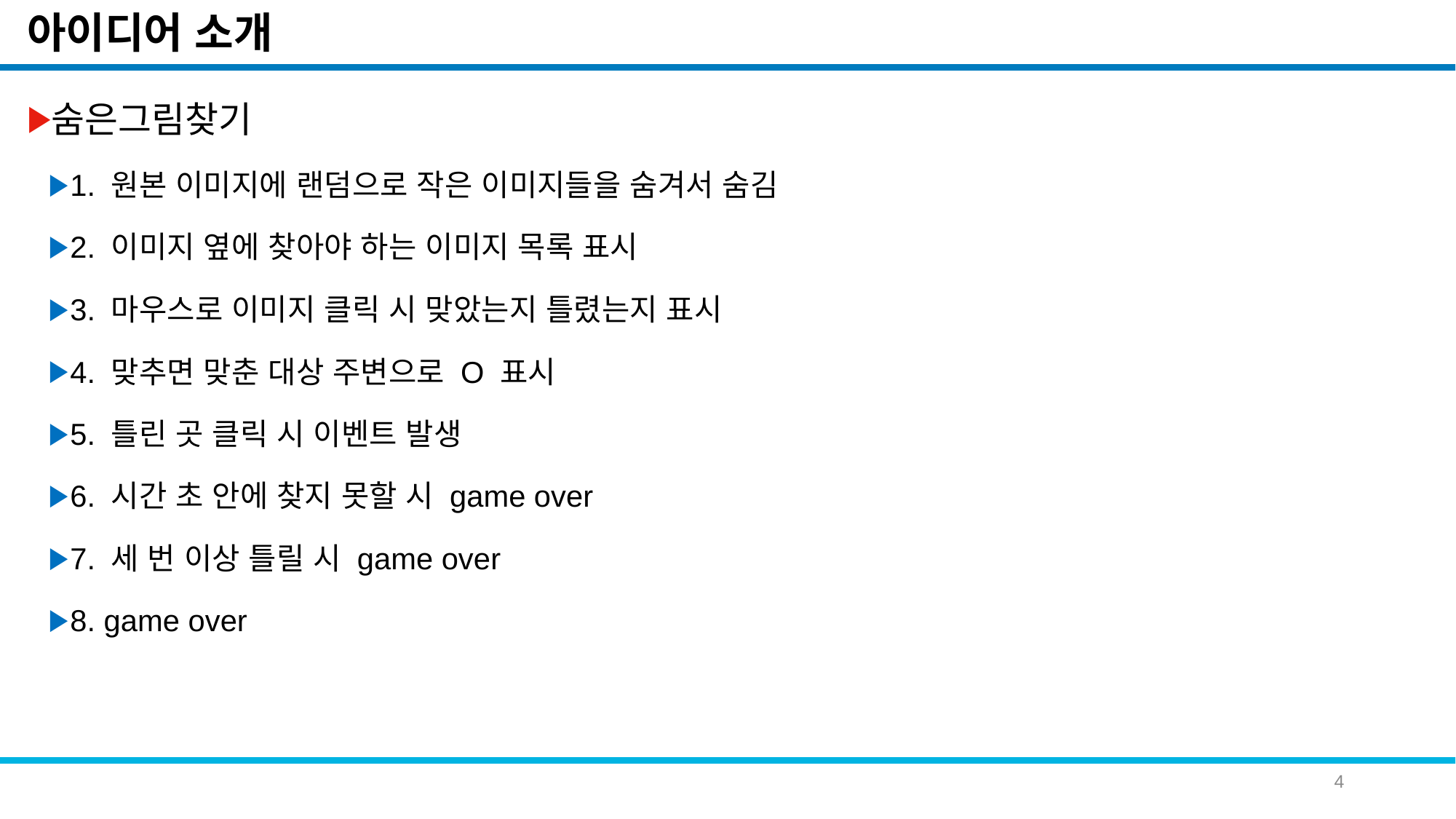

# 아이디어 소개
숨은그림찾기
1. 원본 이미지에 랜덤으로 작은 이미지들을 숨겨서 숨김
2. 이미지 옆에 찾아야 하는 이미지 목록 표시
3. 마우스로 이미지 클릭 시 맞았는지 틀렸는지 표시
4. 맞추면 맞춘 대상 주변으로 O 표시
5. 틀린 곳 클릭 시 이벤트 발생
6. 시간 초 안에 찾지 못할 시 game over
7. 세 번 이상 틀릴 시 game over
8. game over

4